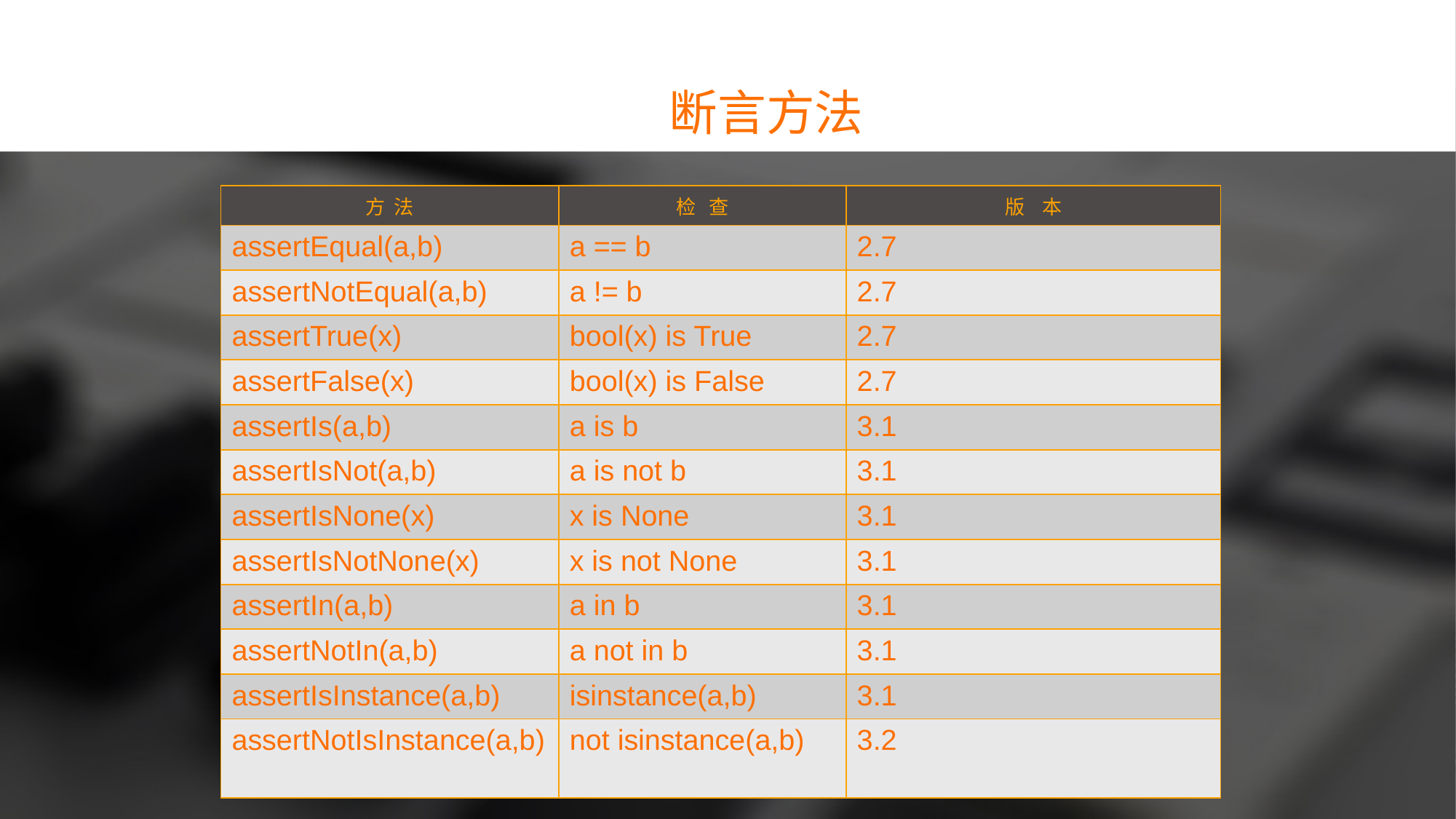

断言方法
| 方 法 | 检 查 | 版 本 |
| --- | --- | --- |
| assertEqual(a,b) | a == b | 2.7 |
| assertNotEqual(a,b) | a != b | 2.7 |
| assertTrue(x) | bool(x) is True | 2.7 |
| assertFalse(x) | bool(x) is False | 2.7 |
| assertIs(a,b) | a is b | 3.1 |
| assertIsNot(a,b) | a is not b | 3.1 |
| assertIsNone(x) | x is None | 3.1 |
| assertIsNotNone(x) | x is not None | 3.1 |
| assertIn(a,b) | a in b | 3.1 |
| assertNotIn(a,b) | a not in b | 3.1 |
| assertIsInstance(a,b) | isinstance(a,b) | 3.1 |
| assertNotIsInstance(a,b) | not isinstance(a,b) | 3.2 |